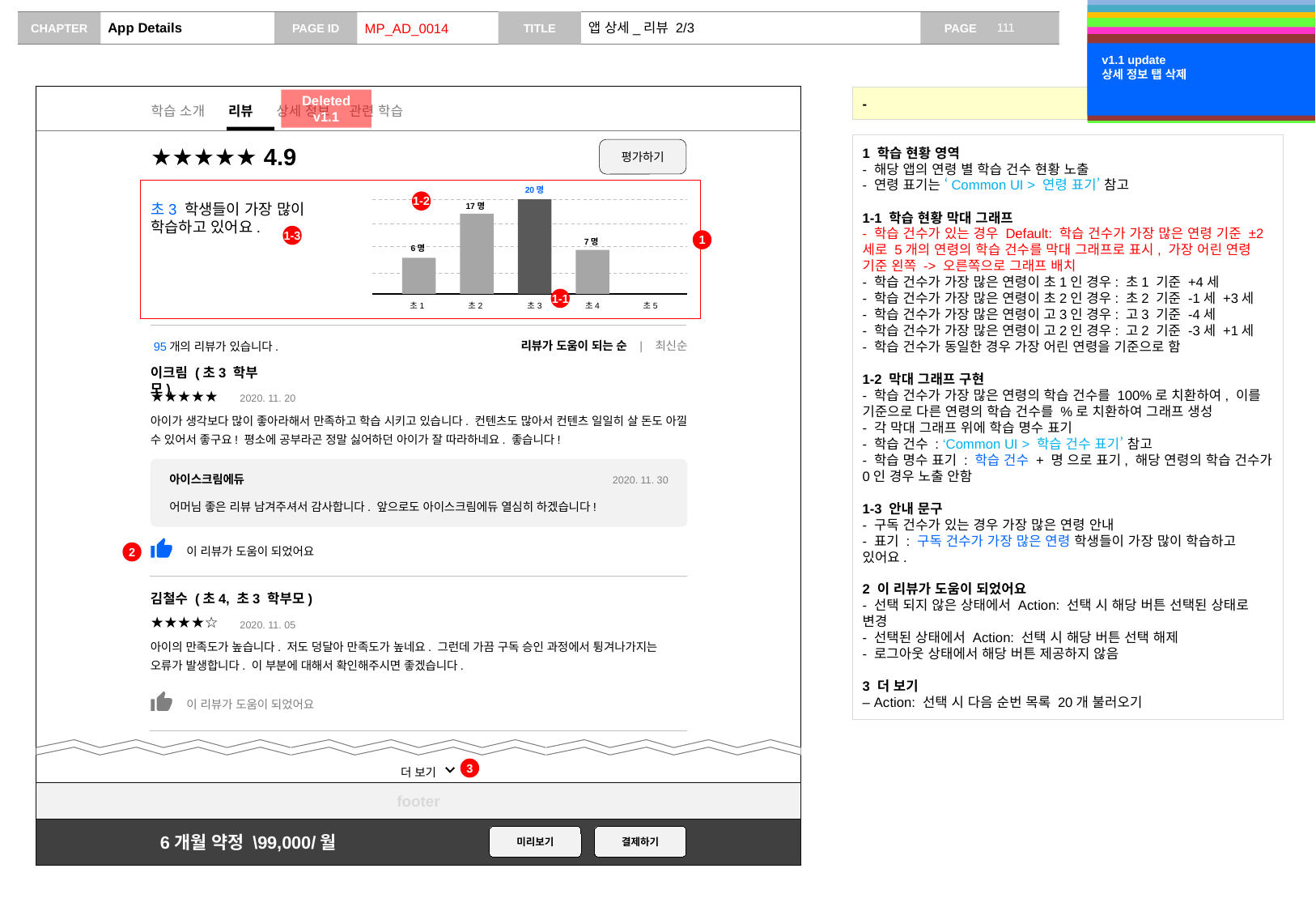

v0.2 update
화면 구성 수정
v0.3 update
2 안내 문구 추가
v0.4 update
구독 현황 노출 기준 정의
# App Details
MP_AD_0014
앱 상세_리뷰 2/3
v0.5 update
1-2 막대그래프 % 표시 노출 X
각 막대 그래프별 구독명수 모두 노출, 구독 현황 영역
구독 현황 영역 0건인 경우도 노출
화면 상단 고정 영역 수정
v0.7 update
연령 표기 정의 추가
v0.9 update
[이 리뷰가 도움이 되었어요] 비로그인 시 미제공 정의 추가

v1.1 update
상세 정보 탭 삭제

-
Deleted v1.1
학습 소개      리뷰      상세 정보     관련 학습

평가하기
★★★★★ 4.9

20명

17명

7명
6명

초1
초2
초3
초4
초5
1-2
초3 학생들이 가장 많이 학습하고 있어요.
1-3
1
1-1
리뷰가 도움이 되는 순   |   최신순
이크림 (초3 학부모)
★★★★★
2020. 11. 20
아이가 생각보다 많이 좋아라해서 만족하고 학습 시키고 있습니다. 컨텐츠도 많아서 컨텐츠 일일히 살 돈도 아낄 수 있어서 좋구요! 평소에 공부라곤 정말 싫어하던 아이가 잘 따라하네요. 좋습니다!

아이스크림에듀
2020. 11. 30
어머님 좋은 리뷰 남겨주셔서 감사합니다. 앞으로도 아이스크림에듀 열심히 하겠습니다!

이 리뷰가 도움이 되었어요
2
김철수 (초4, 초3 학부모)
★★★★☆
2020. 11. 05
아이의 만족도가 높습니다. 저도 덩달아 만족도가 높네요. 그런데 가끔 구독 승인 과정에서 튕겨나가지는 오류가 발생합니다. 이 부분에 대해서 확인해주시면 좋겠습니다.

이 리뷰가 도움이 되었어요

3
더 보기

footer

미리보기
결제하기
6개월 약정 \99,000/월
1 학습 현황 영역
- 해당 앱의 연령 별 학습 건수 현황 노출
- 연령 표기는 ‘Common UI > 연령 표기’ 참고

1-1 학습 현황 막대 그래프
- 학습 건수가 있는 경우 Default: 학습 건수가 가장 많은 연령 기준 ±2세로 5개의 연령의 학습 건수를 막대 그래프로 표시, 가장 어린 연령 기준 왼쪽 -> 오른쪽으로 그래프 배치
- 학습 건수가 가장 많은 연령이 초1인 경우: 초1 기준 +4세
- 학습 건수가 가장 많은 연령이 초2인 경우: 초2 기준 -1세 +3세
- 학습 건수가 가장 많은 연령이 고3인 경우: 고3 기준 -4세
- 학습 건수가 가장 많은 연령이 고2인 경우: 고2 기준 -3세 +1세
- 학습 건수가 동일한 경우 가장 어린 연령을 기준으로 함

1-2 막대 그래프 구현
- 학습 건수가 가장 많은 연령의 학습 건수를 100%로 치환하여, 이를 기준으로 다른 연령의 학습 건수를 %로 치환하여 그래프 생성
- 각 막대 그래프 위에 학습 명수 표기
- 학습 건수 : ‘Common UI > 학습 건수 표기’ 참고
- 학습 명수 표기 : 학습 건수 + 명 으로 표기, 해당 연령의 학습 건수가 0인 경우 노출 안함

1-3 안내 문구
- 구독 건수가 있는 경우 가장 많은 연령 안내
- 표기 : 구독 건수가 가장 많은 연령 학생들이 가장 많이 학습하고 있어요.

2 이 리뷰가 도움이 되었어요
- 선택 되지 않은 상태에서 Action: 선택 시 해당 버튼 선택된 상태로 변경
- 선택된 상태에서 Action: 선택 시 해당 버튼 선택 해제
- 로그아웃 상태에서 해당 버튼 제공하지 않음

3 더 보기
– Action: 선택 시 다음 순번 목록 20개 불러오기
95개의 리뷰가 있습니다.